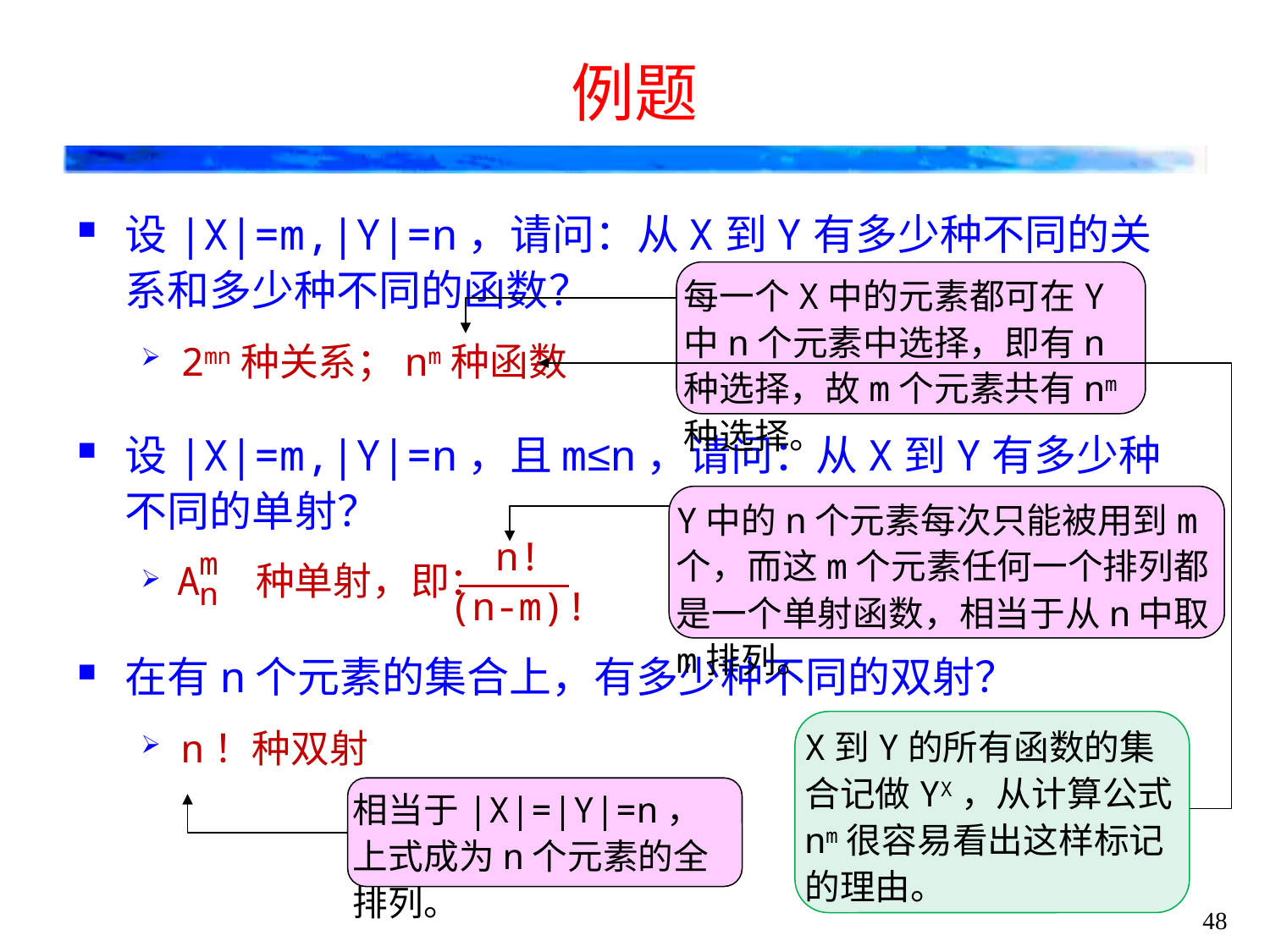

# 例题
设|X|=m,|Y|=n，请问：从X到Y有多少种不同的关系和多少种不同的函数？
2mn种关系；nm种函数
设|X|=m,|Y|=n，且m≤n，请问：从X到Y有多少种不同的单射？

在有n个元素的集合上，有多少种不同的双射？
n！种双射

每一个X中的元素都可在Y中n个元素中选择，即有n种选择，故m个元素共有nm种选择。

X到Y的所有函数的集合记做YX，从计算公式nm很容易看出这样标记的理由。
Y中的n个元素每次只能被用到m个，而这m个元素任何一个排列都是一个单射函数，相当于从n中取m排列。

A  种单射，即：
n!
(n-m)!
m
n
相当于|X|=|Y|=n，上式成为n个元素的全排列。

48